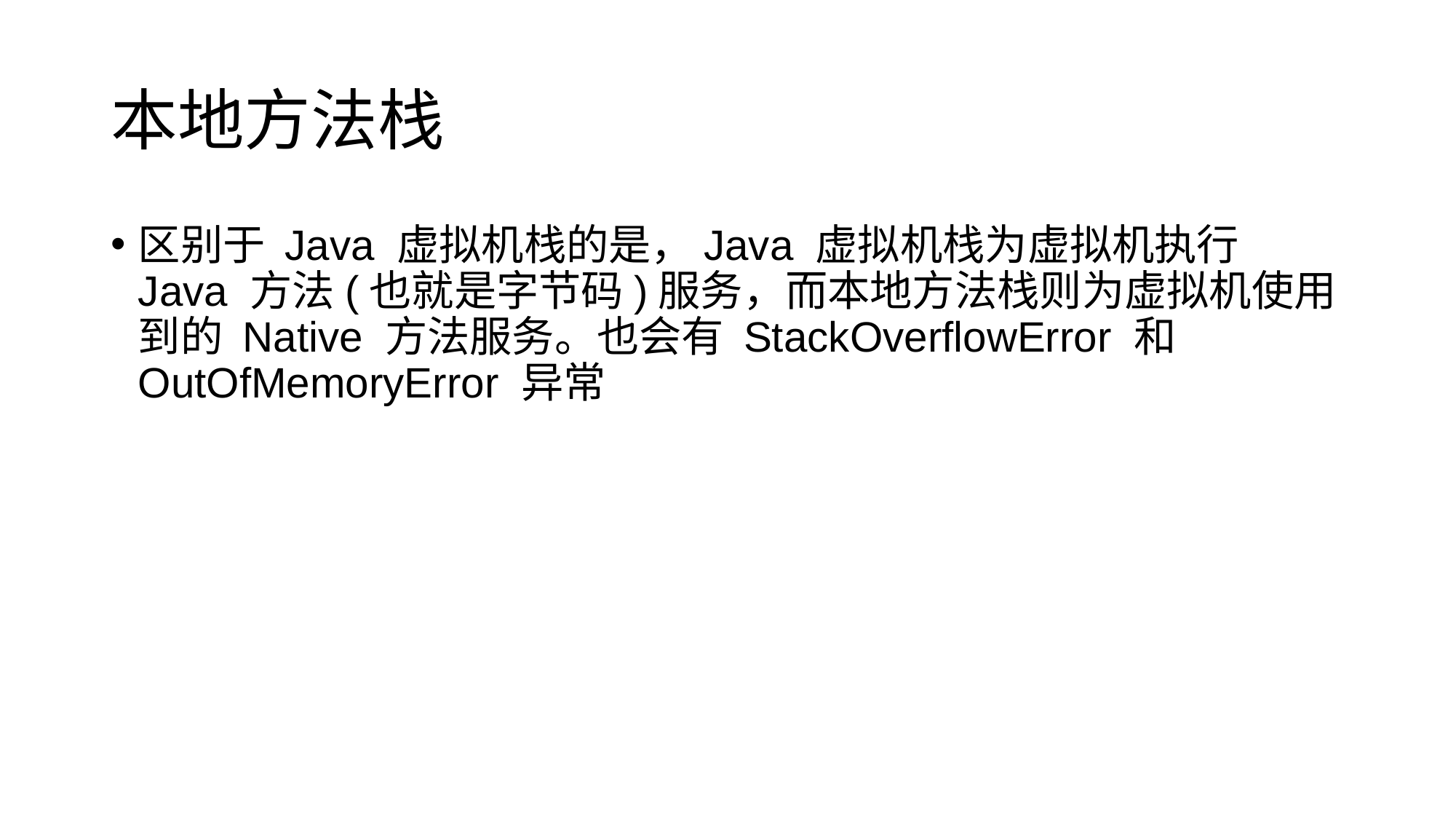

# 本地方法栈
区别于 Java 虚拟机栈的是，Java 虚拟机栈为虚拟机执行 Java 方法(也就是字节码)服务，而本地方法栈则为虚拟机使用到的 Native 方法服务。也会有 StackOverflowError 和 OutOfMemoryError 异常